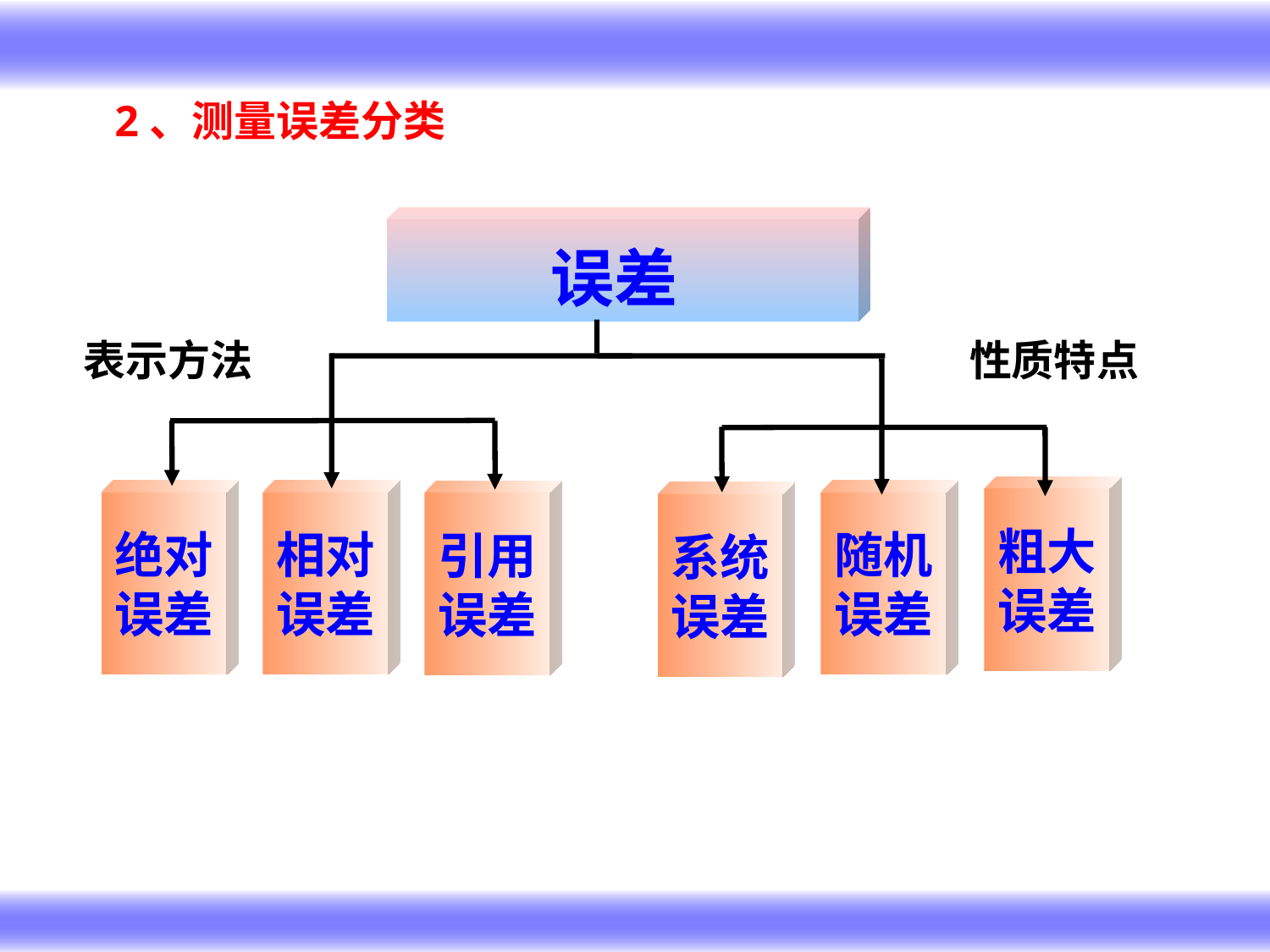

# 2、测量误差分类
误差

表示方法
性质特点

粗大
误差
绝对
误差
相对
误差
随机
误差
引用
误差
系统
误差
26